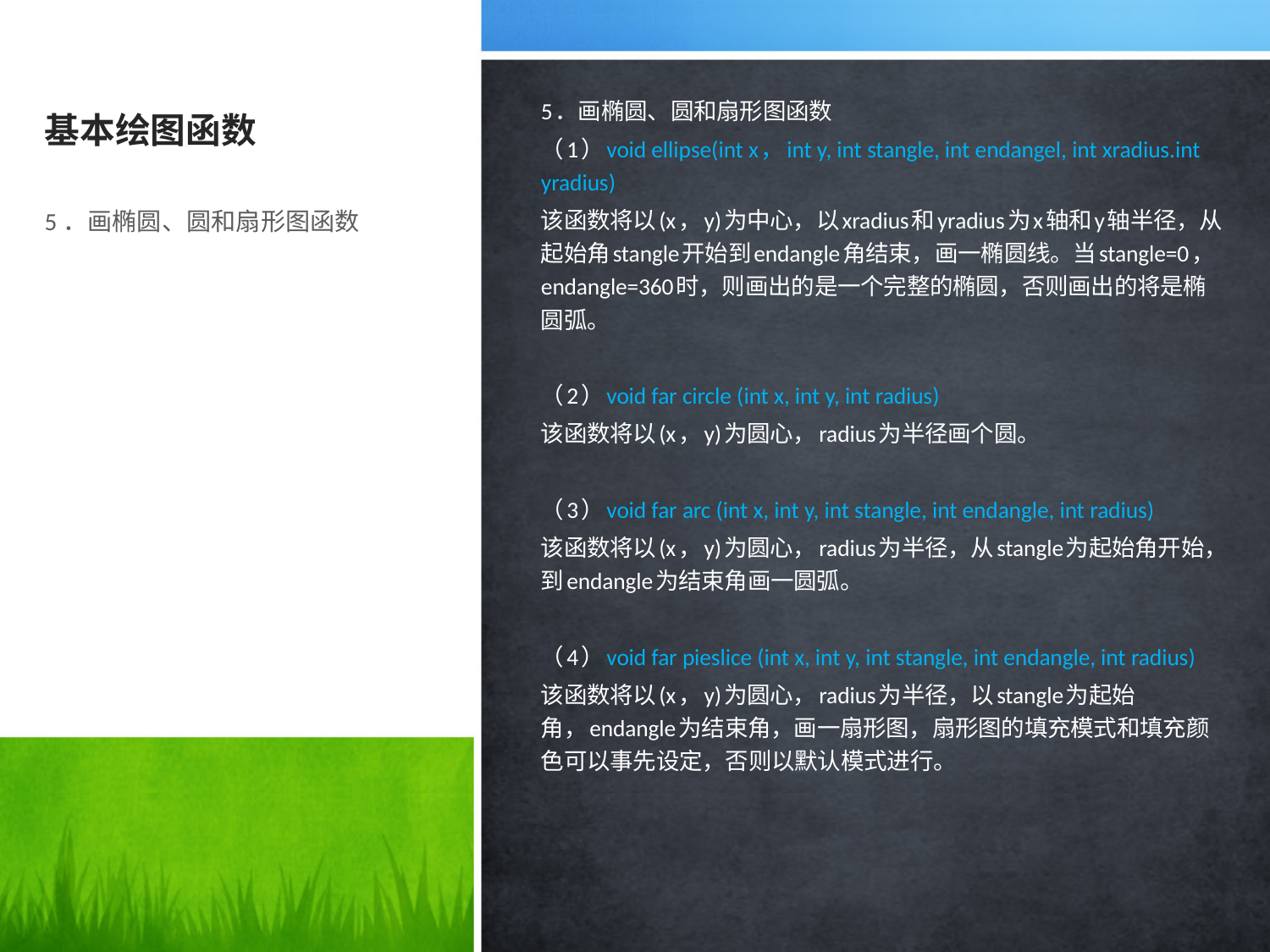

# 基本绘图函数
5．画椭圆、圆和扇形图函数
（1）void ellipse(int x，int y, int stangle, int endangel, int xradius.int yradius)
该函数将以(x，y)为中心，以xradius和yradius为x轴和y轴半径，从起始角stangle开始到endangle角结束，画一椭圆线。当stangle=0，endangle=360时，则画出的是一个完整的椭圆，否则画出的将是椭圆弧。

（2）void far circle (int x, int y, int radius)
该函数将以(x，y)为圆心，radius为半径画个圆。

（3）void far arc (int x, int y, int stangle, int endangle, int radius)
该函数将以(x，y)为圆心，radius为半径，从stangle为起始角开始，到endangle为结束角画一圆弧。

（4）void far pieslice (int x, int y, int stangle, int endangle, int radius)
该函数将以(x，y)为圆心，radius为半径，以stangle为起始角，endangle为结束角，画一扇形图，扇形图的填充模式和填充颜色可以事先设定，否则以默认模式进行。

5．画椭圆、圆和扇形图函数